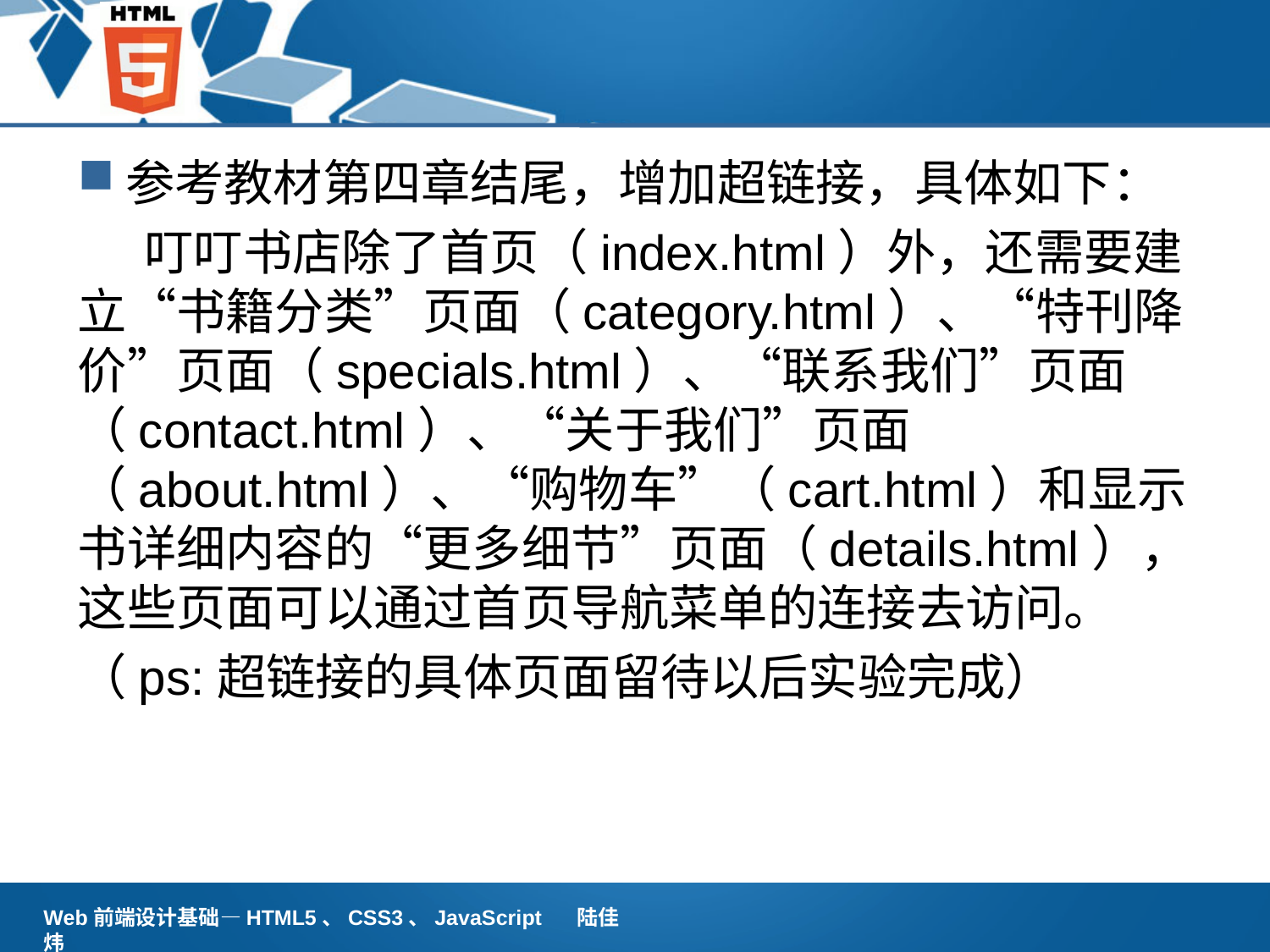

#
参考教材第四章结尾，增加超链接，具体如下：
     叮叮书店除了首页（index.html）外，还需要建立“书籍分类”页面（category.html）、“特刊降价”页面（specials.html）、“联系我们”页面（contact.html）、“关于我们”页面（about.html）、“购物车”（cart.html）和显示书详细内容的“更多细节”页面（details.html），这些页面可以通过首页导航菜单的连接去访问。
（ps:超链接的具体页面留待以后实验完成）